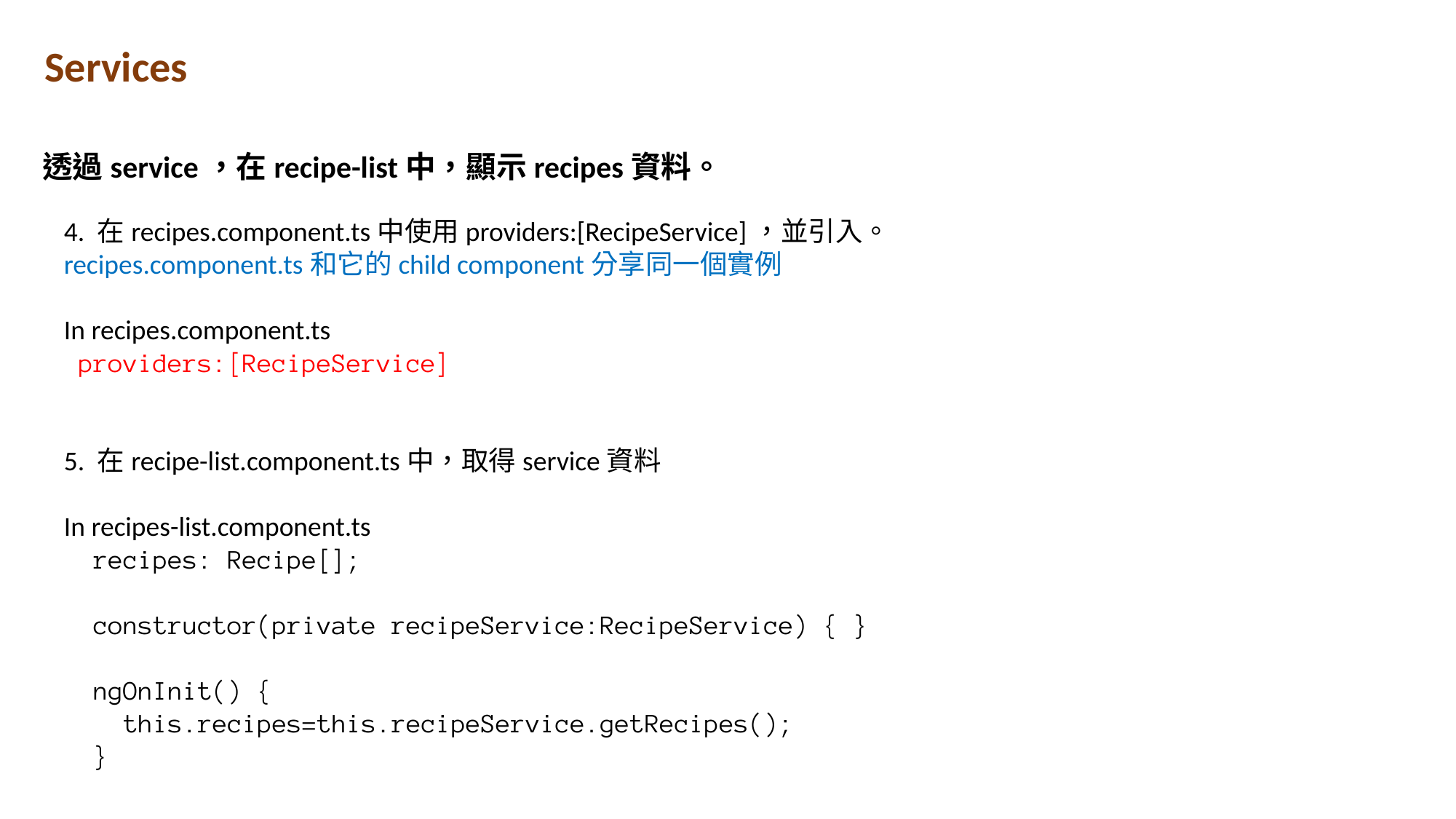

Services
透過service，在recipe-list中，顯示recipes資料。
4. 在recipes.component.ts中使用providers:[RecipeService]，並引入。
recipes.component.ts和它的child component分享同一個實例

In recipes.component.ts
 providers:[RecipeService]

5. 在recipe-list.component.ts中，取得service資料

In recipes-list.component.ts
  recipes: Recipe[];
  constructor(private recipeService:RecipeService) { }
  ngOnInit() {
    this.recipes=this.recipeService.getRecipes();
  }